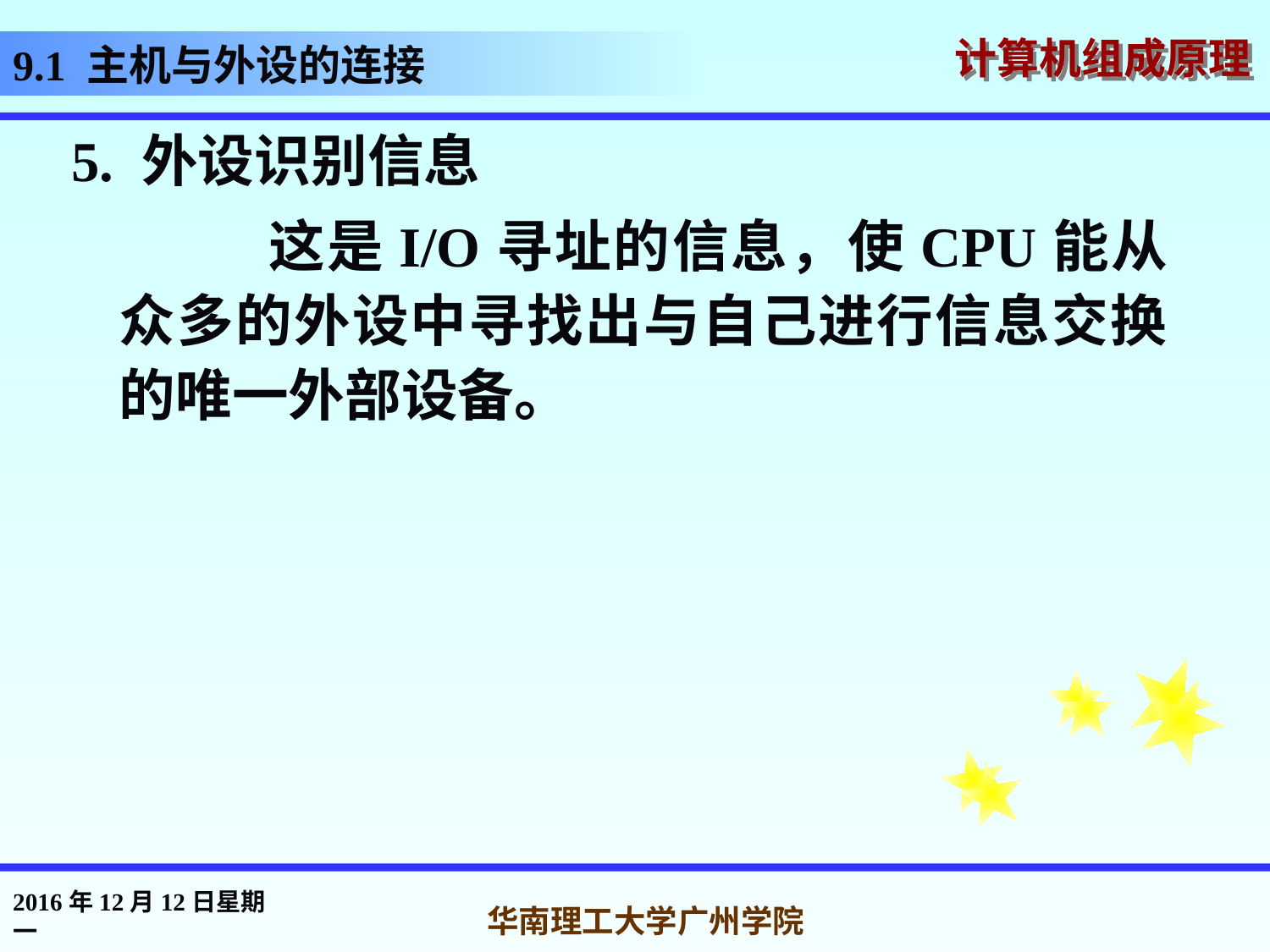

# 9.1 主机与外设的连接
5. 外设识别信息
            这是I/O寻址的信息，使CPU能从众多的外设中寻找出与自己进行信息交换的唯一外部设备。
2016年12月12日星期一
华南理工大学广州学院